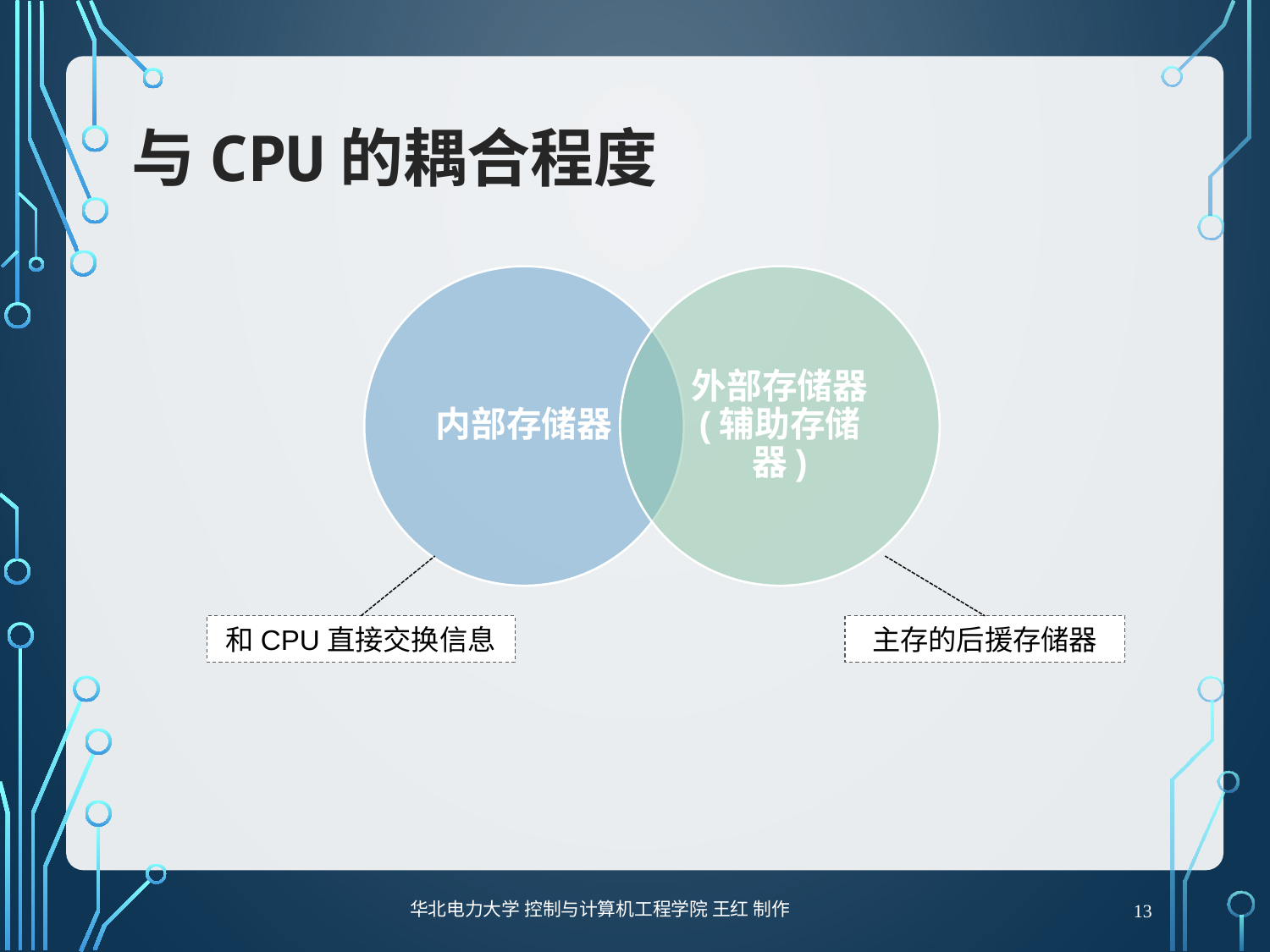

# 与CPU的耦合程度
内部存储器
外部存储器
(辅助存储器)
和CPU直接交换信息
主存的后援存储器
13
华北电力大学 控制与计算机工程学院 王红 制作